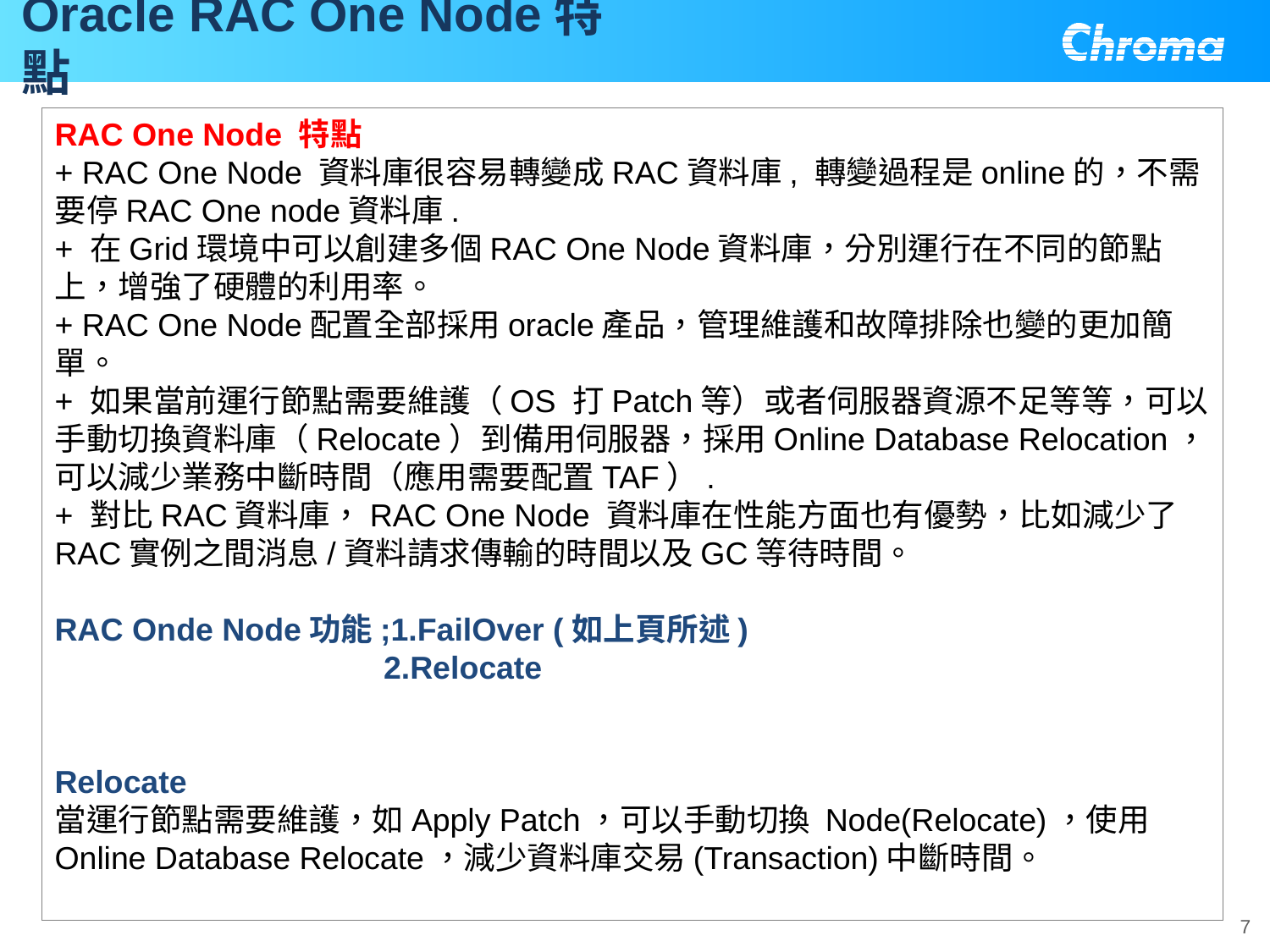

# Oracle RAC One Node特點
RAC One Node 特點
+ RAC One Node 資料庫很容易轉變成RAC資料庫, 轉變過程是online的，不需要停RAC One node資料庫.
+ 在Grid環境中可以創建多個RAC One Node資料庫，分別運行在不同的節點上，增強了硬體的利用率。
+ RAC One Node配置全部採用oracle產品，管理維護和故障排除也變的更加簡單。
+ 如果當前運行節點需要維護（OS 打Patch等）或者伺服器資源不足等等，可以手動切換資料庫（Relocate）到備用伺服器，採用Online Database Relocation，可以減少業務中斷時間（應用需要配置TAF）.
+ 對比RAC資料庫，RAC One Node 資料庫在性能方面也有優勢，比如減少了RAC實例之間消息/資料請求傳輸的時間以及GC等待時間。

RAC Onde Node功能;1.FailOver (如上頁所述)
                                     2.Relocate

Relocate
當運行節點需要維護，如Apply Patch，可以手動切換 Node(Relocate)，使用Online Database Relocate，減少資料庫交易(Transaction)中斷時間。